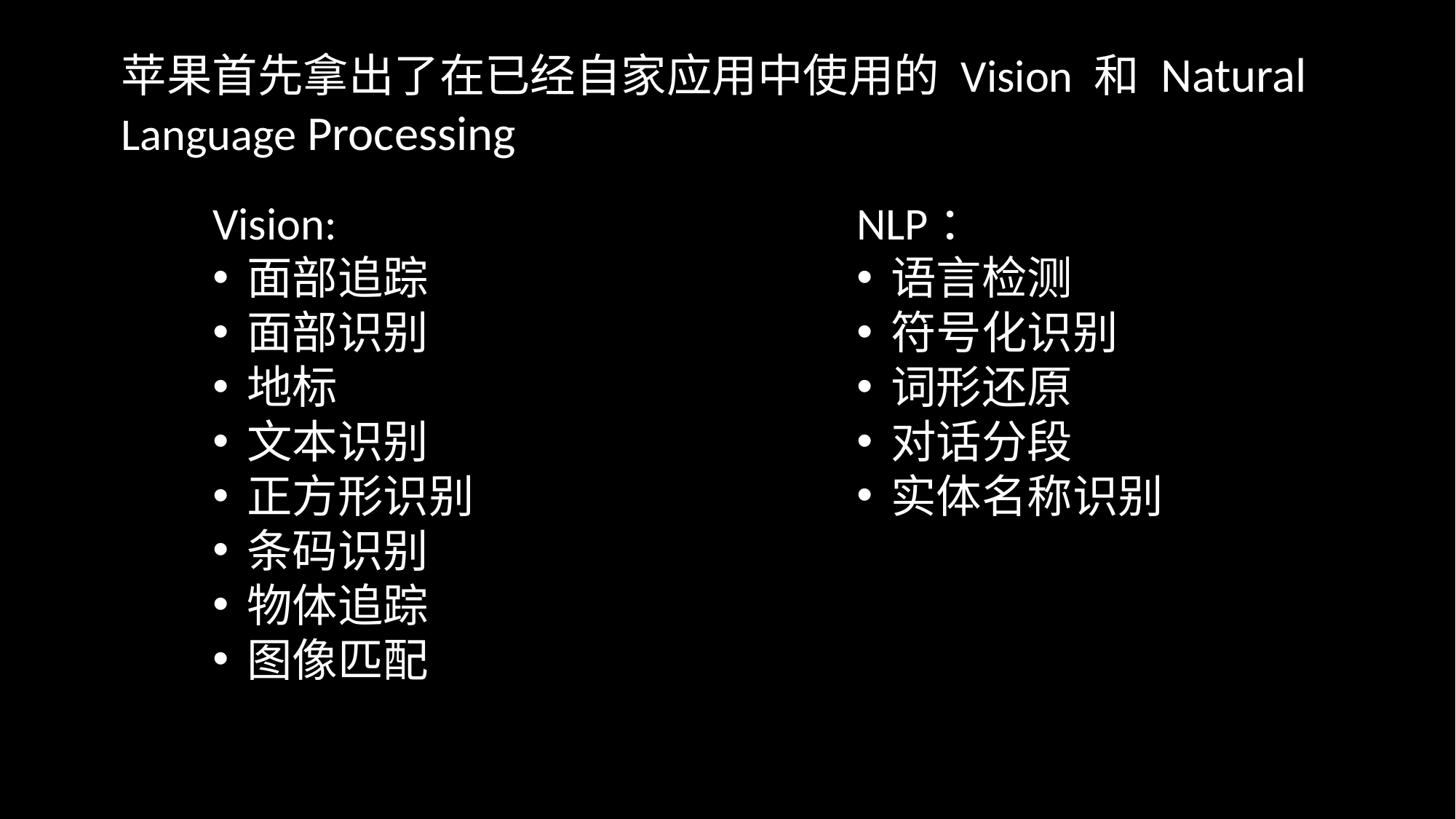

苹果首先拿出了在已经自家应用中使用的 Vision 和 Natural
Language Processing
Vision:
面部追踪
面部识别
地标
文本识别
正方形识别
条码识别
物体追踪
图像匹配

NLP：
语言检测
符号化识别
词形还原
对话分段
实体名称识别